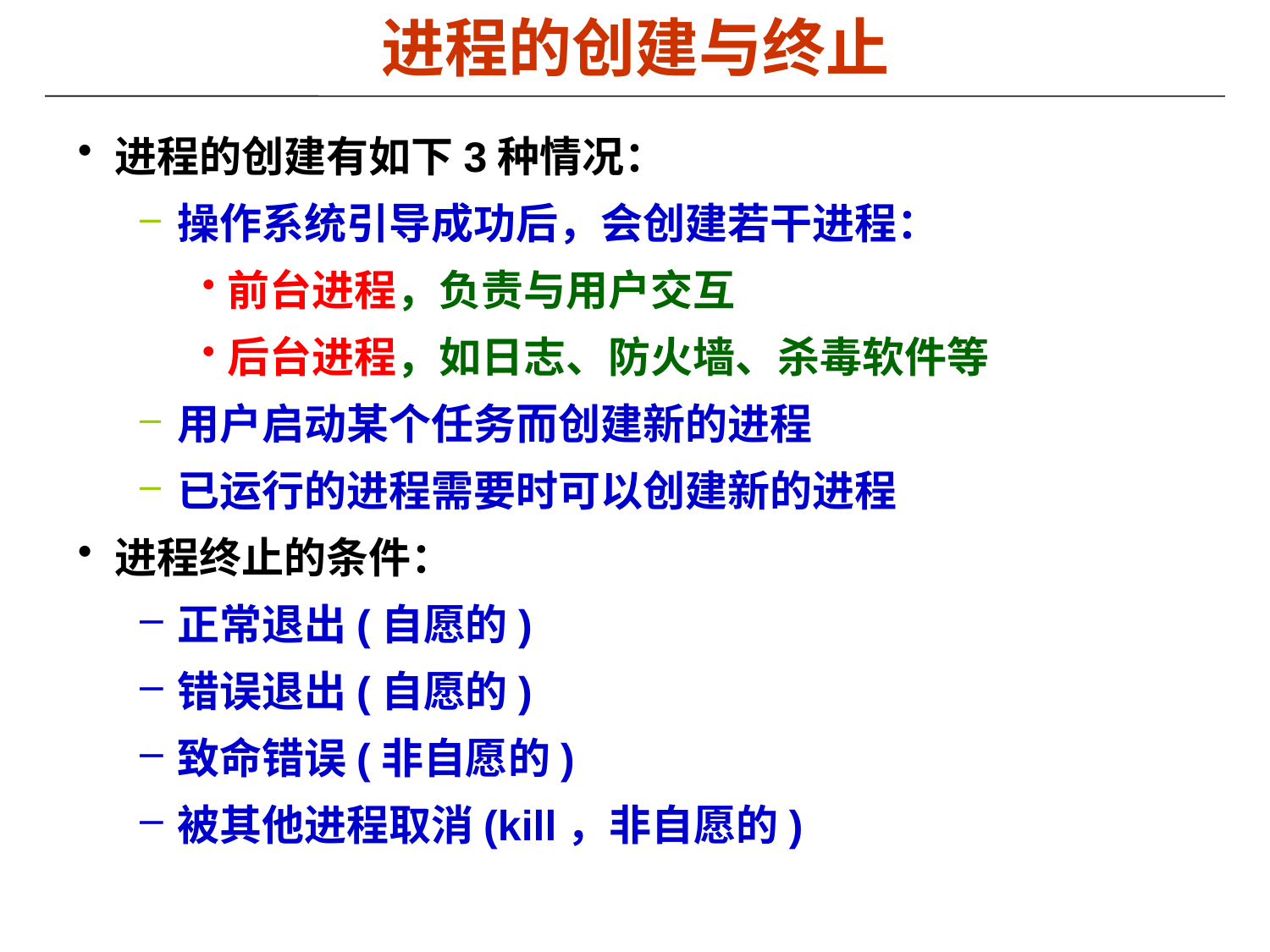

# 进程的创建与终止
进程的创建有如下3种情况：
操作系统引导成功后，会创建若干进程：
前台进程，负责与用户交互
后台进程，如日志、防火墙、杀毒软件等
用户启动某个任务而创建新的进程
已运行的进程需要时可以创建新的进程
进程终止的条件：
正常退出(自愿的)
错误退出(自愿的)
致命错误(非自愿的)
被其他进程取消(kill，非自愿的)